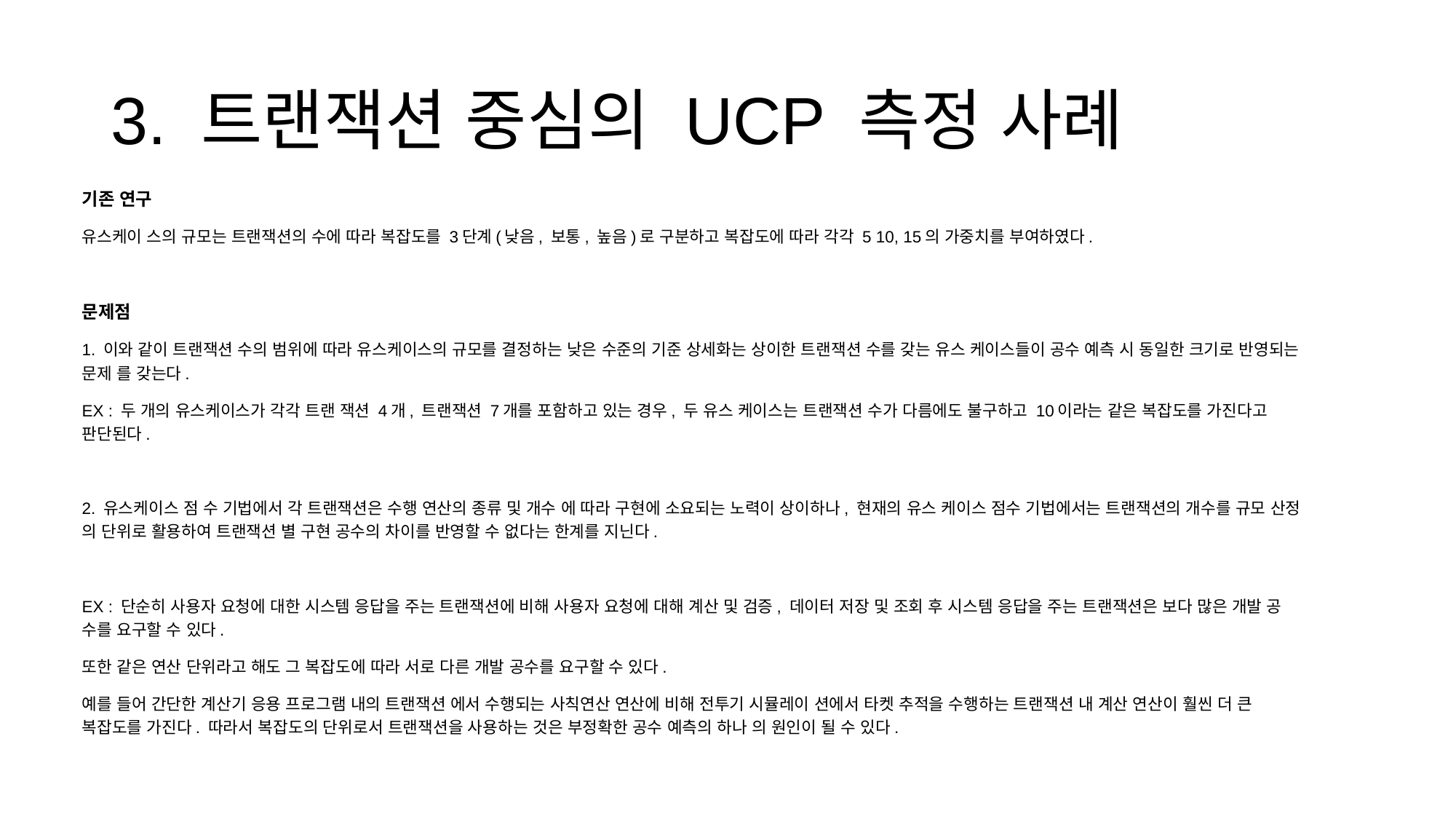

# 3. 트랜잭션 중심의 UCP 측정 사례
기존 연구
유스케이 스의 규모는 트랜잭션의 수에 따라 복잡도를 3단계(낮음, 보통, 높음)로 구분하고 복잡도에 따라 각각 5 10, 15의 가중치를 부여하였다.

문제점
1. 이와 같이 트랜잭션 수의 범위에 따라 유스케이스의 규모를 결정하는 낮은 수준의 기준 상세화는 상이한 트랜잭션 수를 갖는 유스 케이스들이 공수 예측 시 동일한 크기로 반영되는 문제 를 갖는다.
EX : 두 개의 유스케이스가 각각 트랜 잭션 4개, 트랜잭션 7개를 포함하고 있는 경우, 두 유스 케이스는 트랜잭션 수가 다름에도 불구하고 10이라는 같은 복잡도를 가진다고 판단된다.

2. 유스케이스 점 수 기법에서 각 트랜잭션은 수행 연산의 종류 및 개수 에 따라 구현에 소요되는 노력이 상이하나, 현재의 유스 케이스 점수 기법에서는 트랜잭션의 개수를 규모 산정 의 단위로 활용하여 트랜잭션 별 구현 공수의 차이를 반영할 수 없다는 한계를 지닌다.

EX : 단순히 사용자 요청에 대한 시스템 응답을 주는 트랜잭션에 비해 사용자 요청에 대해 계산 및 검증, 데이터 저장 및 조회 후 시스템 응답을 주는 트랜잭션은 보다 많은 개발 공 수를 요구할 수 있다.
또한 같은 연산 단위라고 해도 그 복잡도에 따라 서로 다른 개발 공수를 요구할 수 있다.
예를 들어 간단한 계산기 응용 프로그램 내의 트랜잭션 에서 수행되는 사칙연산 연산에 비해 전투기 시뮬레이 션에서 타켓 추적을 수행하는 트랜잭션 내 계산 연산이 훨씬 더 큰 복잡도를 가진다. 따라서 복잡도의 단위로서 트랜잭션을 사용하는 것은 부정확한 공수 예측의 하나 의 원인이 될 수 있다.